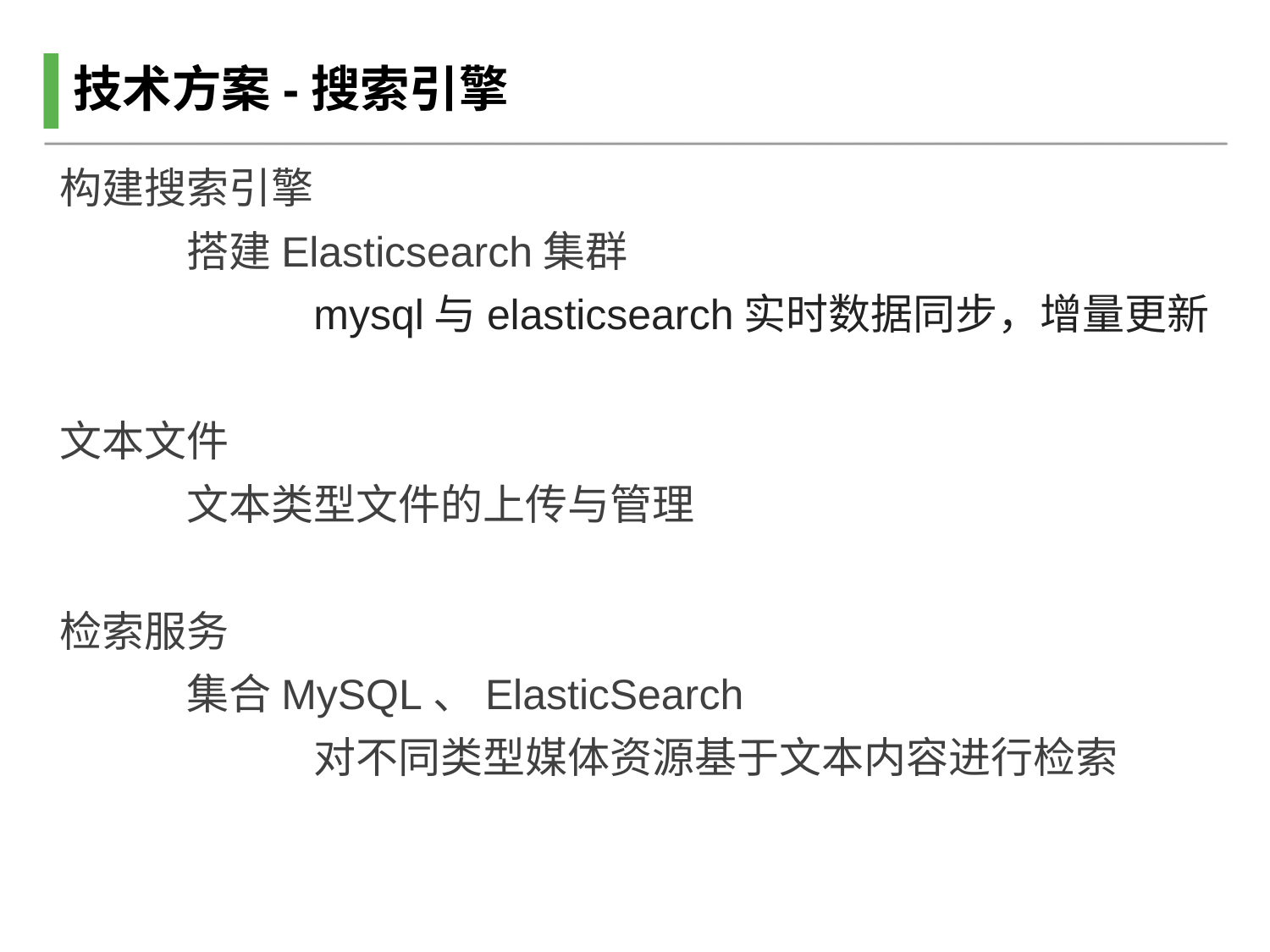

# 技术方案-搜索引擎
构建搜索引擎
	搭建Elasticsearch集群
 		mysql与elasticsearch实时数据同步，增量更新

文本文件
	文本类型文件的上传与管理

检索服务
	集合MySQL、ElasticSearch
		对不同类型媒体资源基于文本内容进行检索